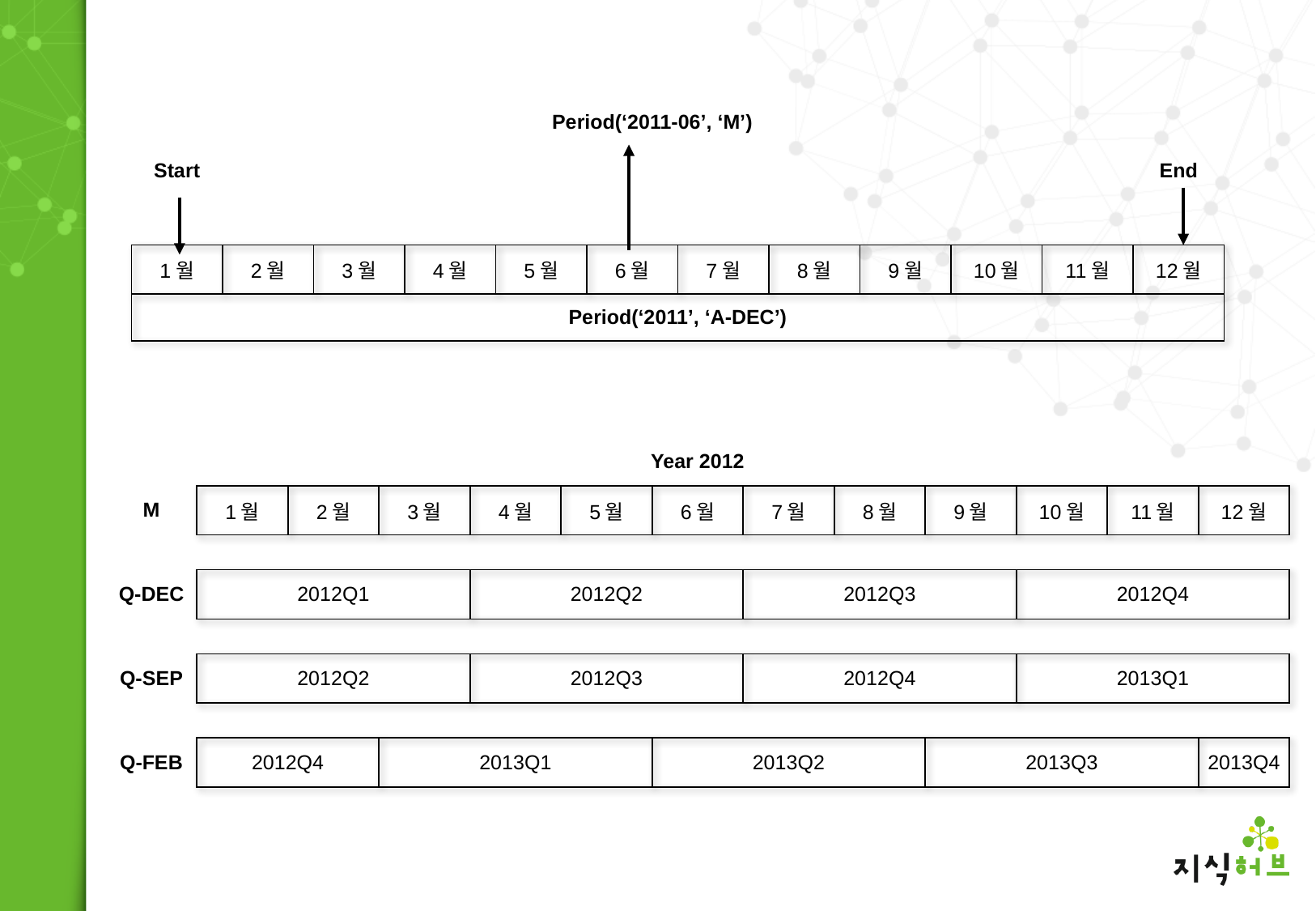

#
| Period(‘2011-06’, ‘M’) |  |  |  |  |  |  |  |  |  |  |  |
| --- | --- | --- | --- | --- | --- | --- | --- | --- | --- | --- | --- |
| Start |  |  |  |  |  |  |  |  |  |  | End |
|  |  |  |  |  |  |  |  |  |  |  |  |
| 1월 | 2월 | 3월 | 4월 | 5월 | 6월 | 7월 | 8월 | 9월 | 10월 | 11월 | 12월 |
| Period(‘2011’, ‘A-DEC’) |  |  |  |  |  |  |  |  |  |  |  |
|  |  |  |  |  |  |  |  |  |  |  |  |
| Year 2012 |  |  |  |  |  |  |  |  |  |  |  |  |
| --- | --- | --- | --- | --- | --- | --- | --- | --- | --- | --- | --- | --- |
| M | 1월 | 2월 | 3월 | 4월 | 5월 | 6월 | 7월 | 8월 | 9월 | 10월 | 11월 | 12월 |
|  |  |  |  |  |  |  |  |  |  |  |  |  |
| Q-DEC | 2012Q1 |  |  | 2012Q2 |  |  | 2012Q3 |  |  | 2012Q4 |  |  |
|  |  |  |  |  |  |  |  |  |  |  |  |  |
| Q-SEP | 2012Q2 |  |  | 2012Q3 |  |  | 2012Q4 |  |  | 2013Q1 |  |  |
|  |  |  |  |  |  |  |  |  |  |  |  |  |
| Q-FEB | 2012Q4 |  | 2013Q1 |  |  | 2013Q2 |  |  | 2013Q3 |  |  | 2013Q4 |